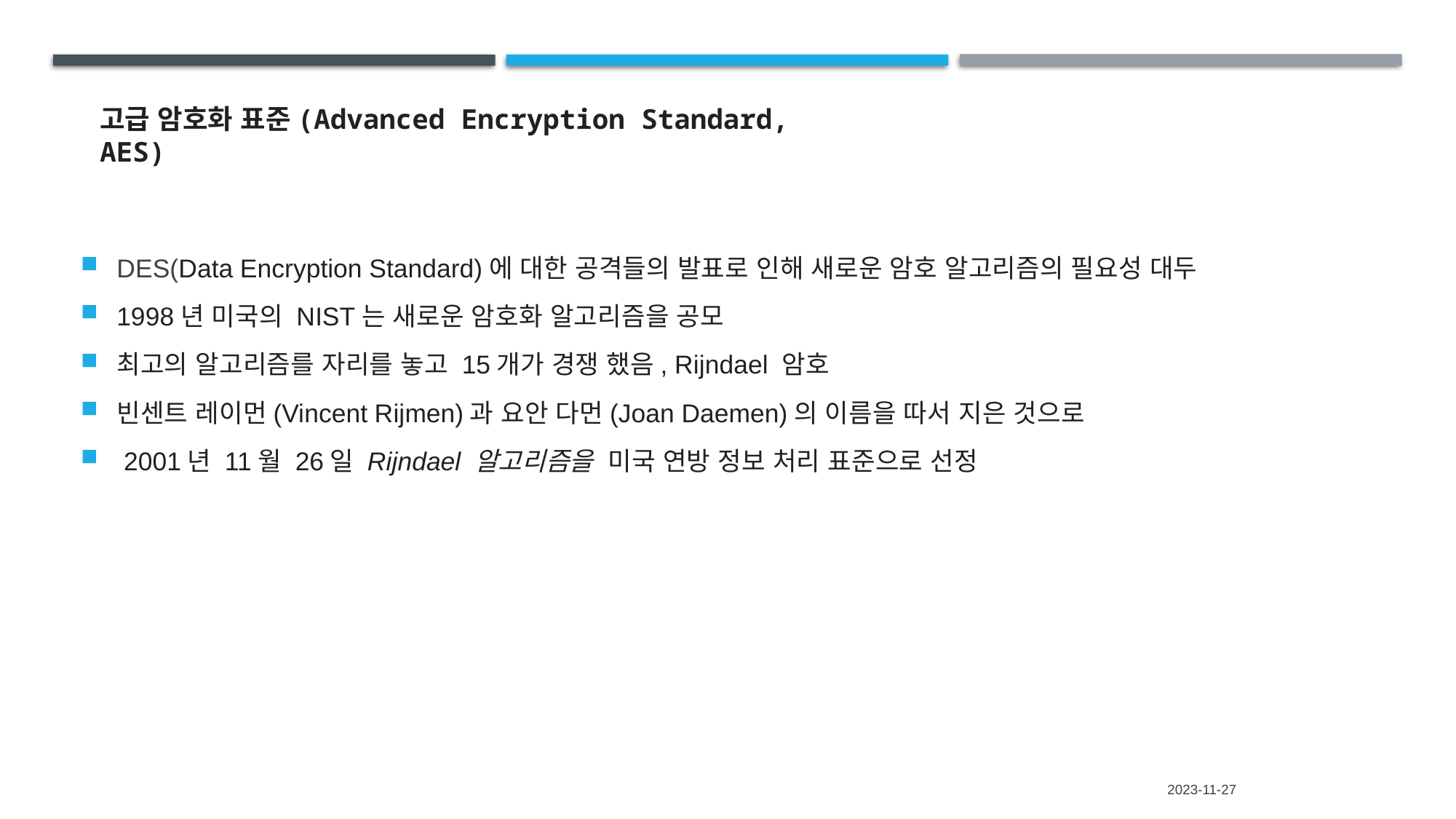

고급 암호화 표준(Advanced Encryption Standard, AES)
DES(Data Encryption Standard)에 대한 공격들의 발표로 인해 새로운 암호 알고리즘의 필요성 대두
1998년 미국의 NIST는 새로운 암호화 알고리즘을 공모
최고의 알고리즘를 자리를 놓고 15개가 경쟁 했음, Rijndael 암호
빈센트 레이먼(Vincent Rijmen)과 요안 다먼(Joan Daemen)의 이름을 따서 지은 것으로
 2001년 11월 26일 Rijndael 알고리즘을  미국 연방 정보 처리 표준으로 선정

2023-11-27